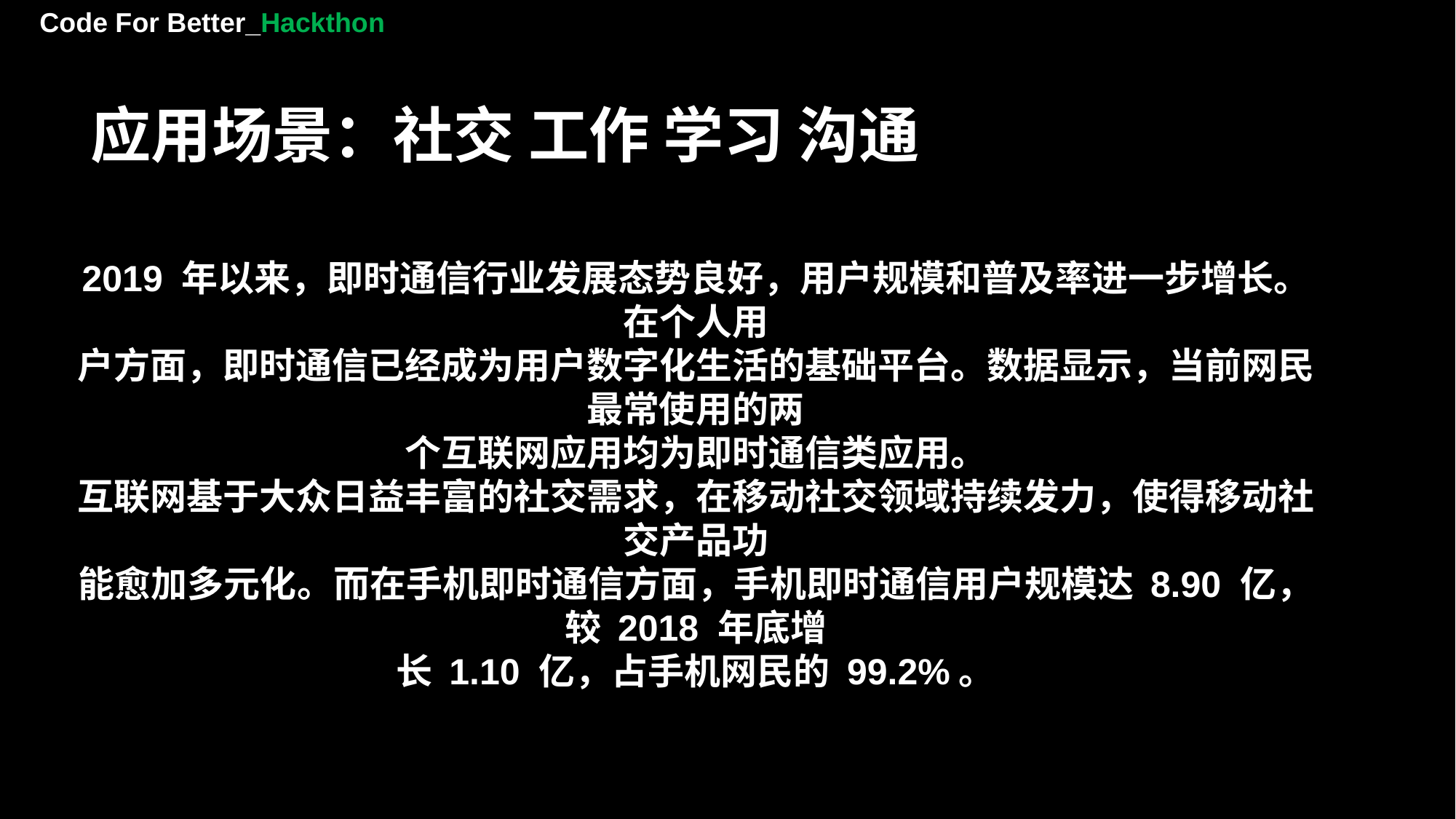

Code For Better_Hackthon
应用场景：社交 工作 学习 沟通
2019 年以来，即时通信行业发展态势良好，用户规模和普及率进一步增长。在个人用
户方面，即时通信已经成为用户数字化生活的基础平台。数据显示，当前网民最常使用的两
个互联网应用均为即时通信类应用。
互联网基于大众日益丰富的社交需求，在移动社交领域持续发力，使得移动社交产品功
能愈加多元化。而在手机即时通信方面，手机即时通信用户规模达 8.90 亿，较 2018 年底增
长 1.10 亿，占手机网民的 99.2%。